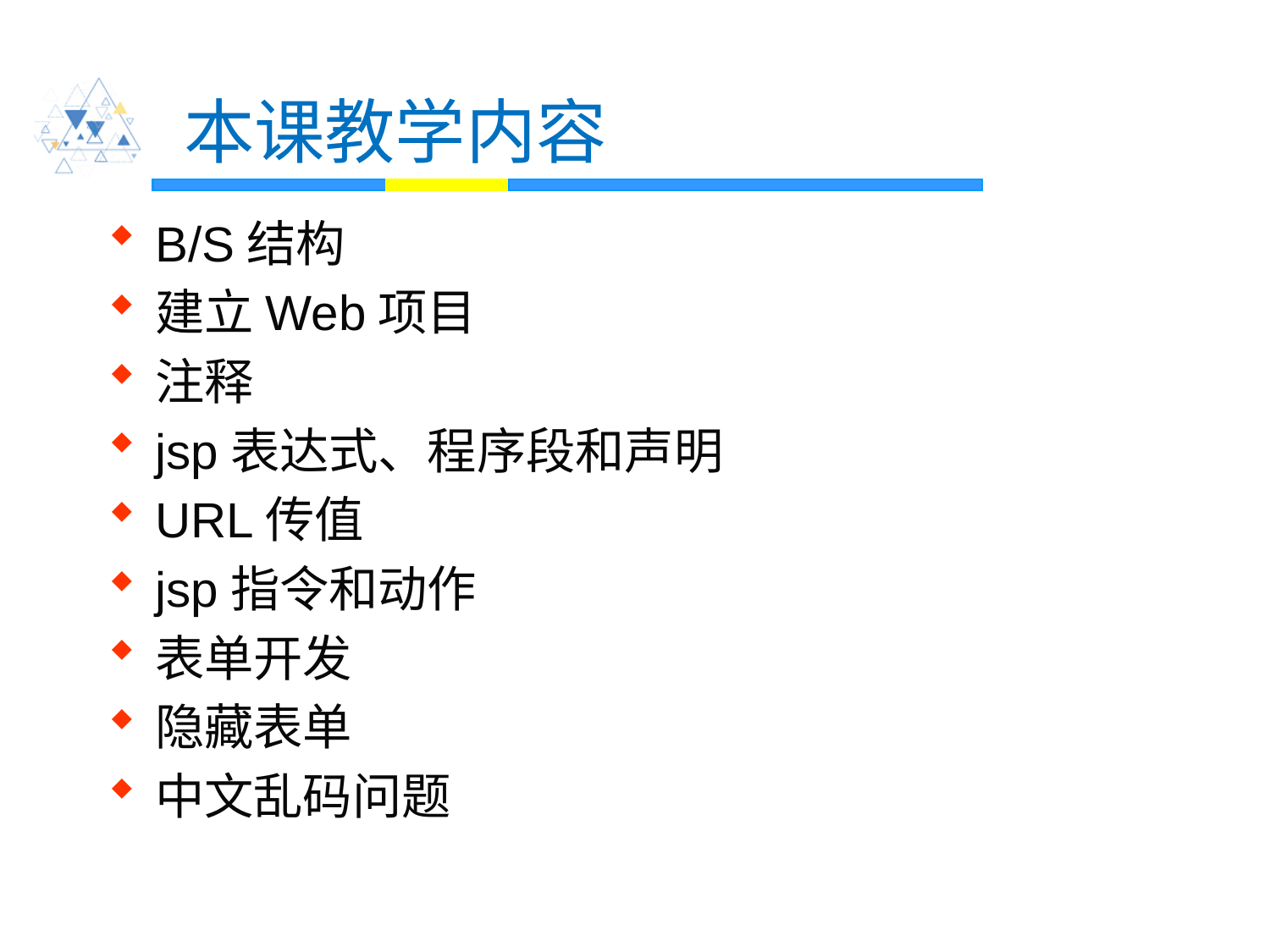

# 本课教学内容
B/S结构
建立Web项目
注释
jsp表达式、程序段和声明
URL传值
jsp指令和动作
表单开发
隐藏表单
中文乱码问题